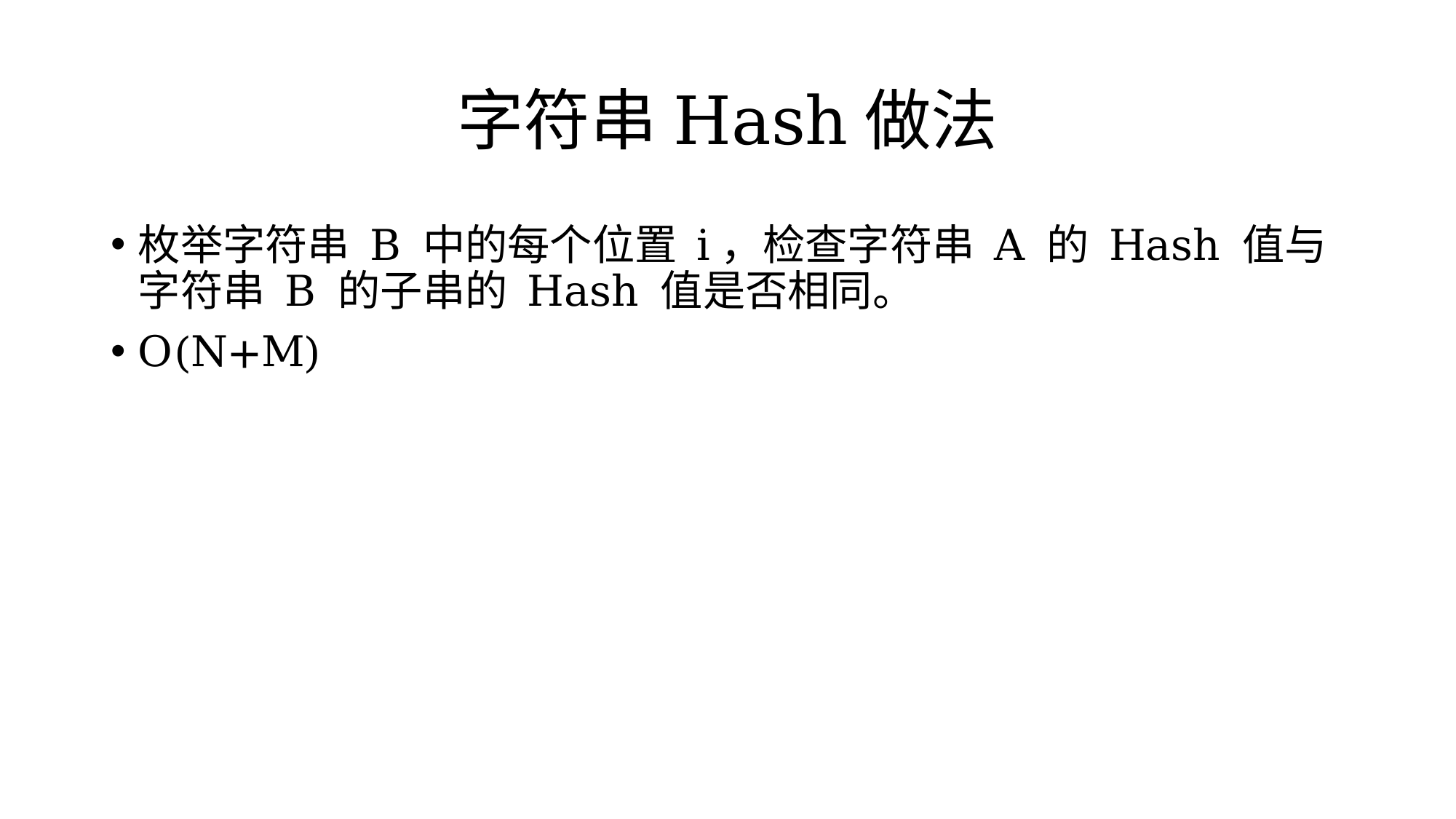

# 字符串Hash做法
枚举字符串 B 中的每个位置 i，检查字符串 A 的 Hash 值与字符串 B 的子串的 Hash 值是否相同。
O(N+M)